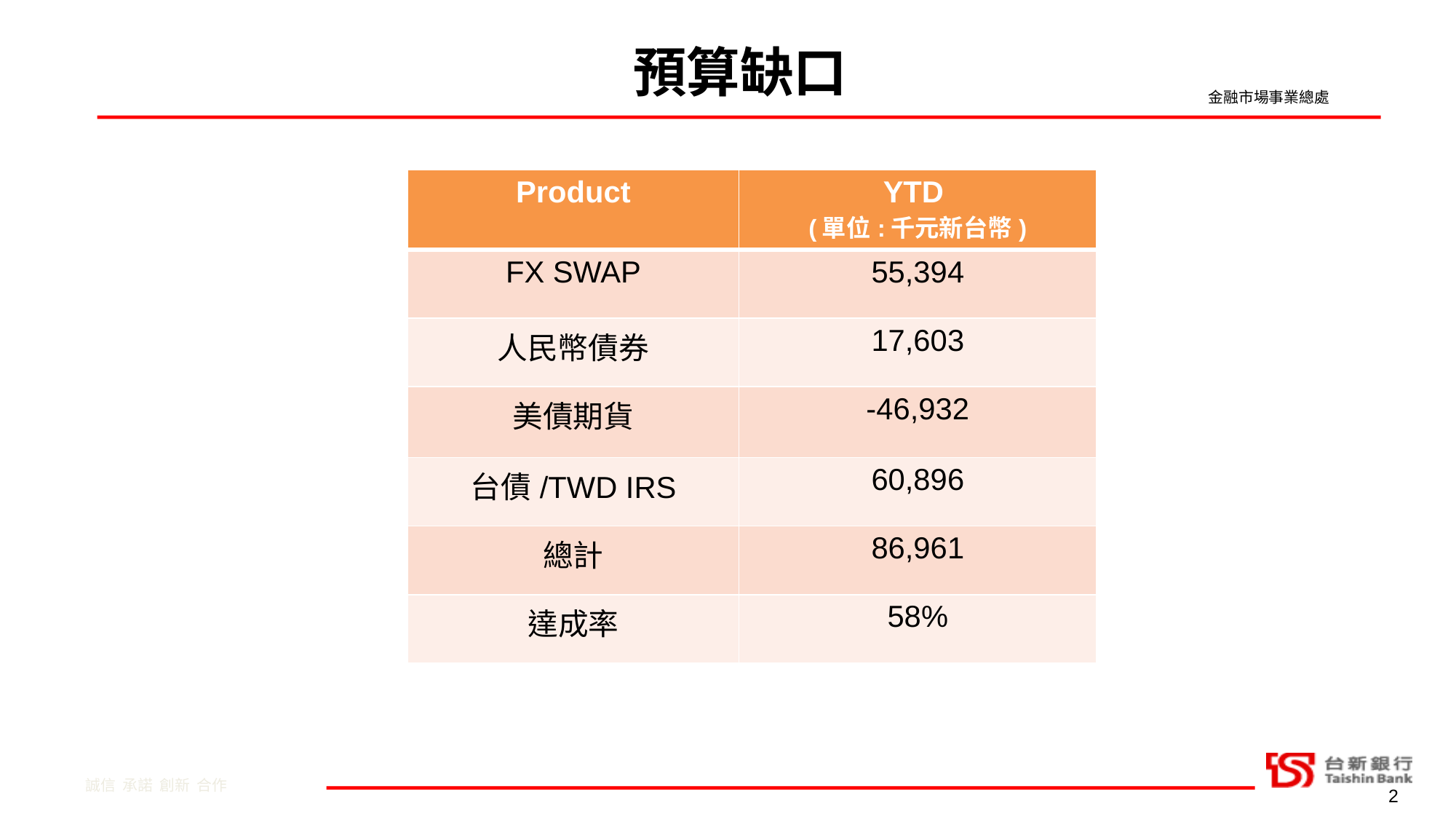

# 預算缺口
| Product | YTD (單位:千元新台幣) |
| --- | --- |
| FX SWAP | 55,394 |
| 人民幣債券 | 17,603 |
| 美債期貨 | -46,932 |
| 台債/TWD IRS | 60,896 |
| 總計 | 86,961 |
| 達成率 | 58% |
2